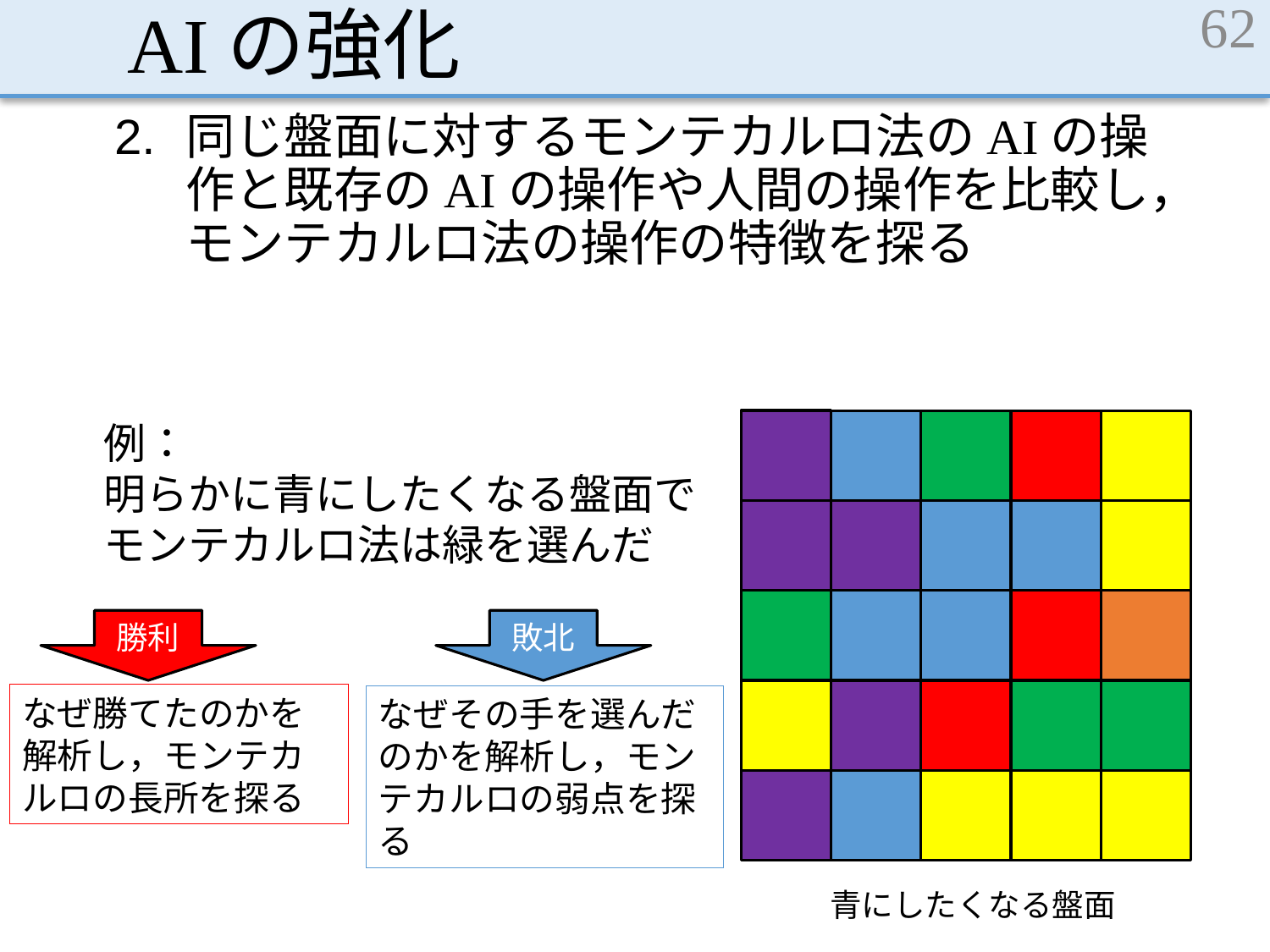

# AIの強化
62
同じ盤面に対するモンテカルロ法のAIの操作と既存のAIの操作や人間の操作を比較し，モンテカルロ法の操作の特徴を探る
例：
明らかに青にしたくなる盤面で
モンテカルロ法は緑を選んだ

勝利
敗北
なぜ勝てたのかを
解析し，モンテカルロの長所を探る
なぜその手を選んだのかを解析し，モンテカルロの弱点を探る
青にしたくなる盤面